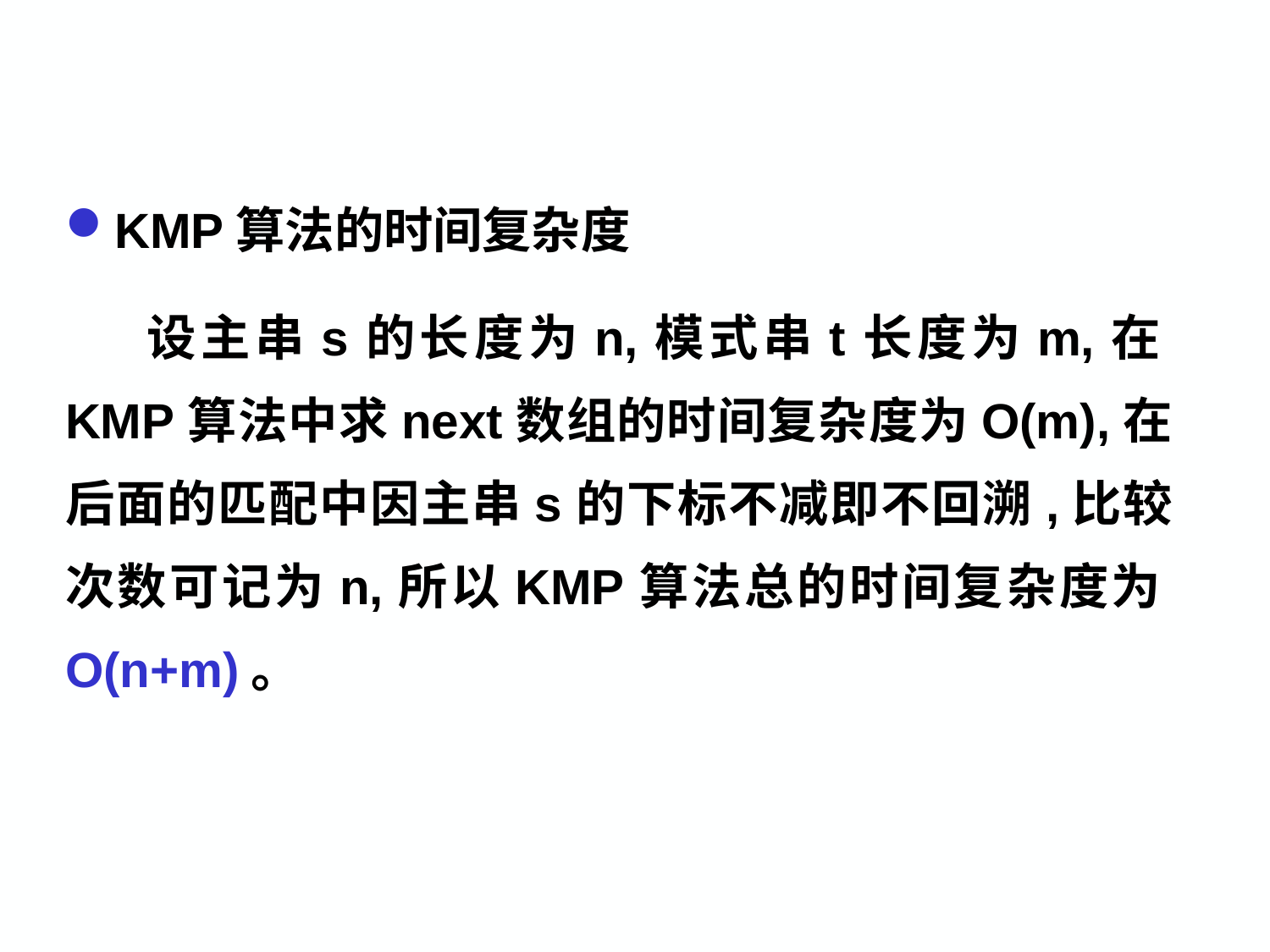

KMP算法的时间复杂度
    设主串s的长度为n,模式串t长度为m,在KMP算法中求next数组的时间复杂度为O(m),在后面的匹配中因主串s的下标不减即不回溯,比较次数可记为n,所以KMP算法总的时间复杂度为O(n+m)。